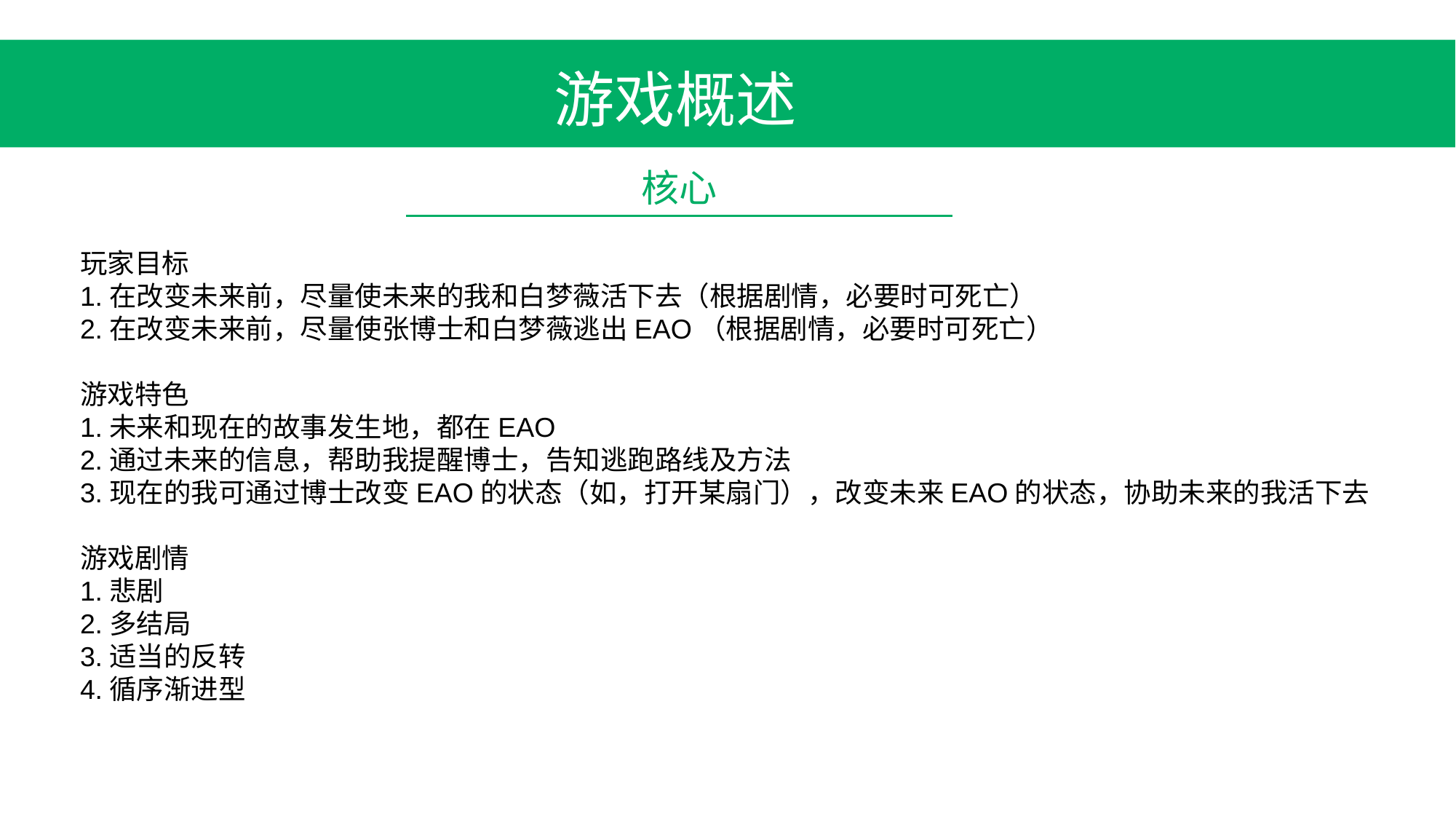

游戏概述
核心
玩家目标
1.在改变未来前，尽量使未来的我和白梦薇活下去（根据剧情，必要时可死亡）
2.在改变未来前，尽量使张博士和白梦薇逃出EAO（根据剧情，必要时可死亡）

游戏特色
1.未来和现在的故事发生地，都在EAO
2.通过未来的信息，帮助我提醒博士，告知逃跑路线及方法
3.现在的我可通过博士改变EAO的状态（如，打开某扇门），改变未来EAO的状态，协助未来的我活下去

游戏剧情
1.悲剧
2.多结局
3.适当的反转
4.循序渐进型